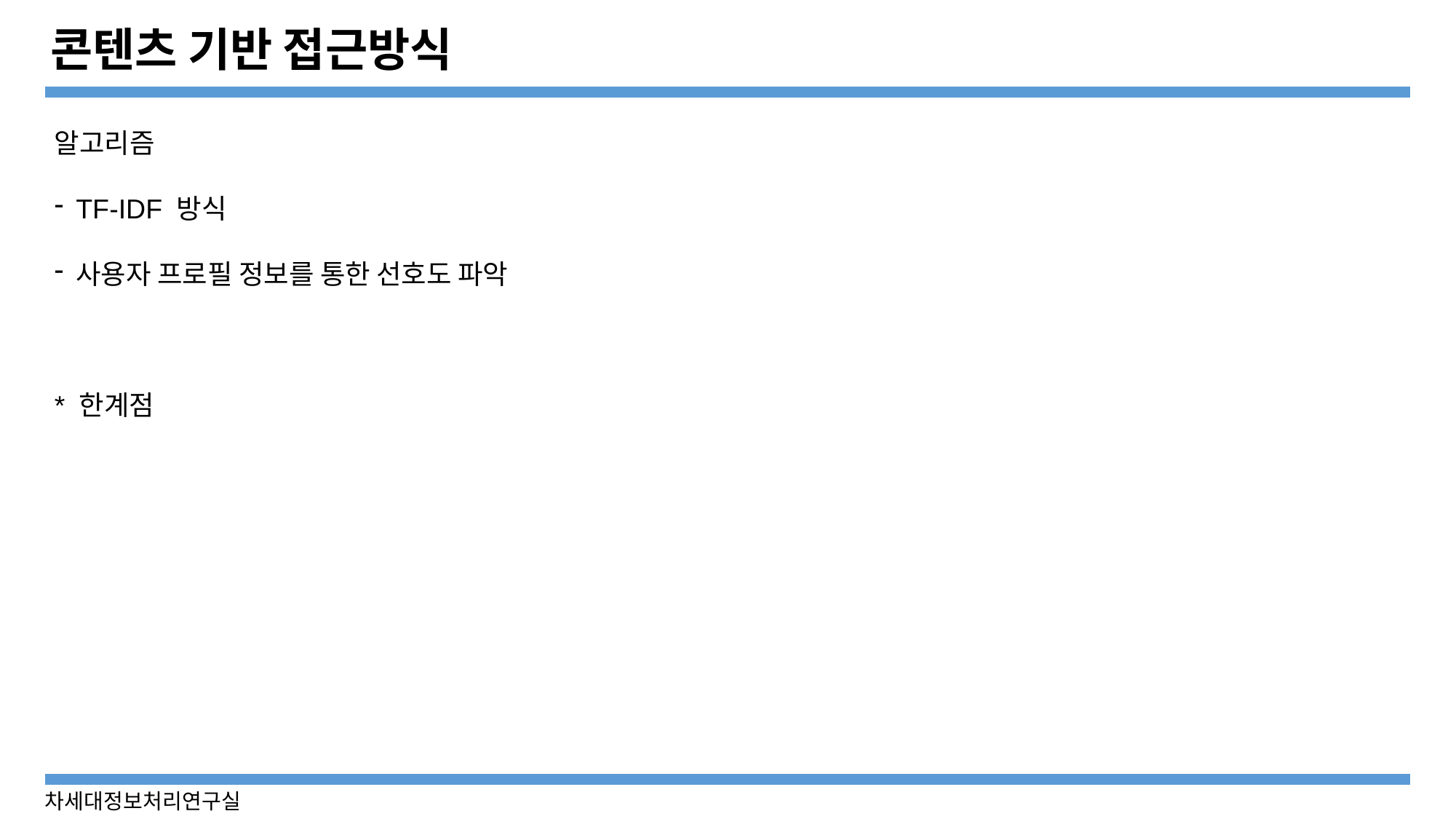

# 콘텐츠 기반 접근방식
알고리즘

TF-IDF 방식

사용자 프로필 정보를 통한 선호도 파악

* 한계점
3